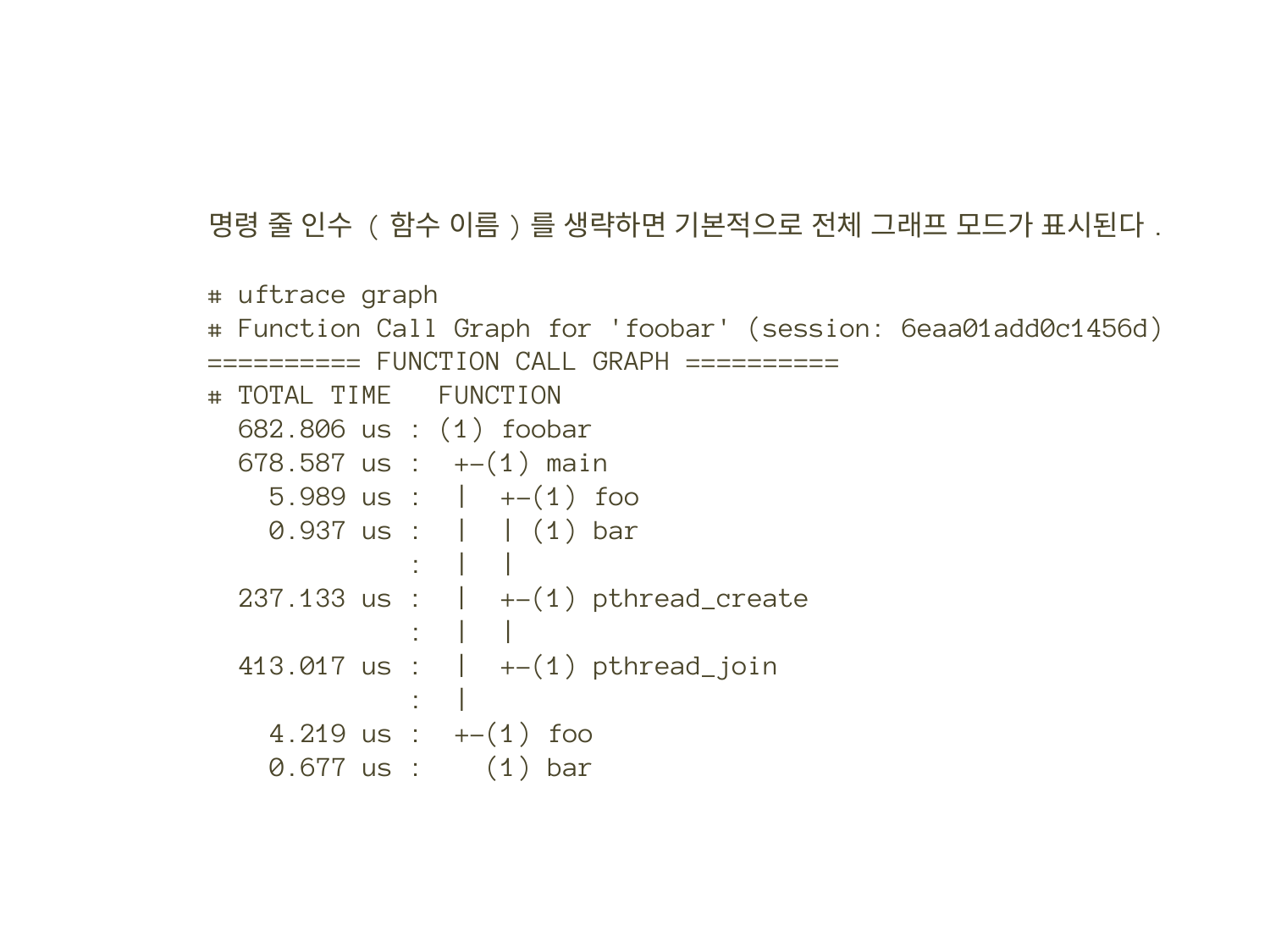

명령 줄 인수 (함수 이름)를 생략하면 기본적으로 전체 그래프 모드가 표시된다.

# uftrace graph
# Function Call Graph for 'foobar' (session: 6eaa01add0c1456d)
========== FUNCTION CALL GRAPH ==========
# TOTAL TIME   FUNCTION
  682.806 us : (1) foobar
  678.587 us :  +-(1) main
    5.989 us :  |  +-(1) foo
    0.937 us :  |  | (1) bar
             :  |  |
  237.133 us :  |  +-(1) pthread_create
             :  |  |
  413.017 us :  |  +-(1) pthread_join
             :  |
    4.219 us :  +-(1) foo
    0.677 us :    (1) bar